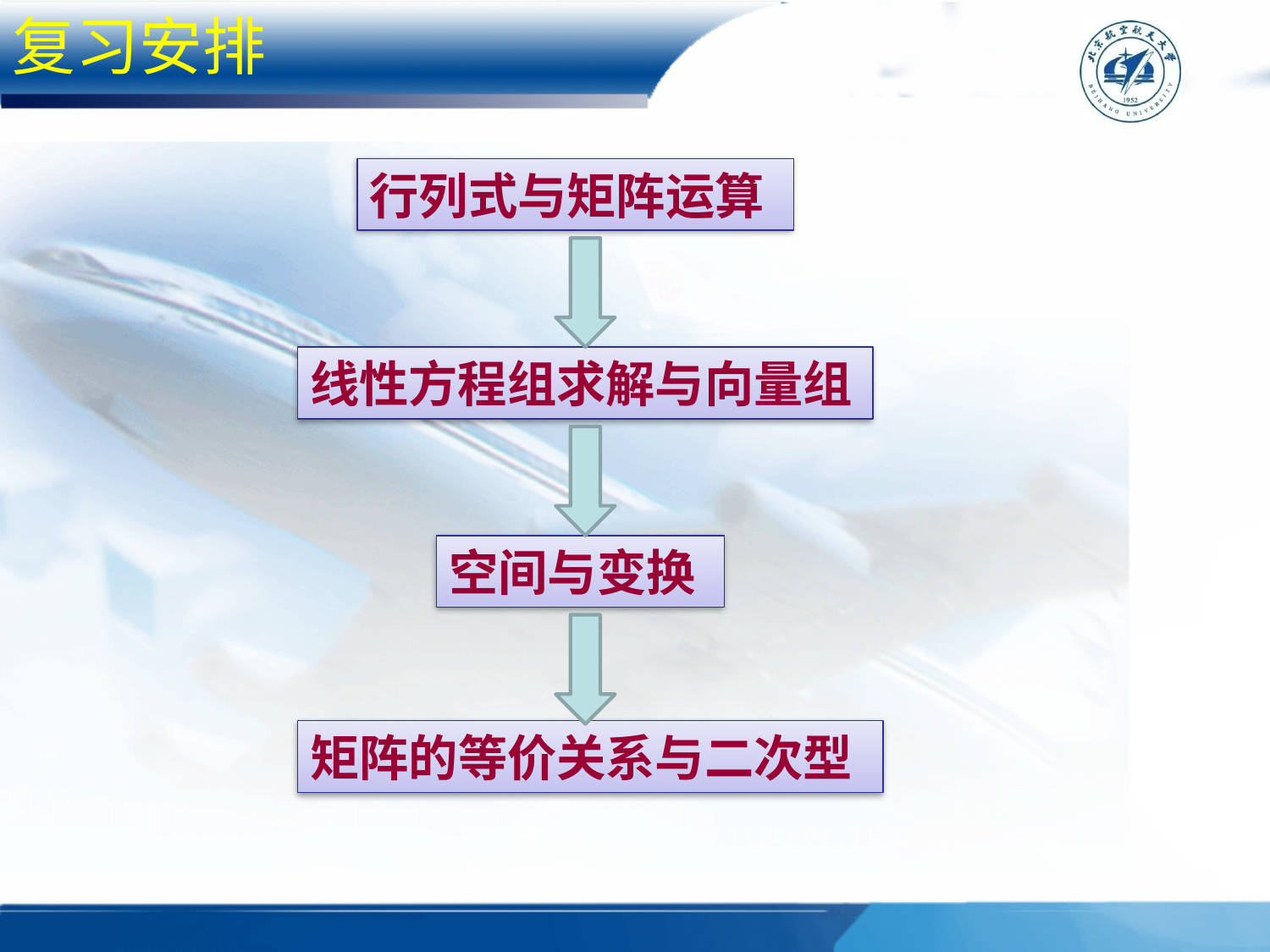

复习安排
行列式与矩阵运算

线性方程组求解与向量组

空间与变换

矩阵的等价关系与二次型